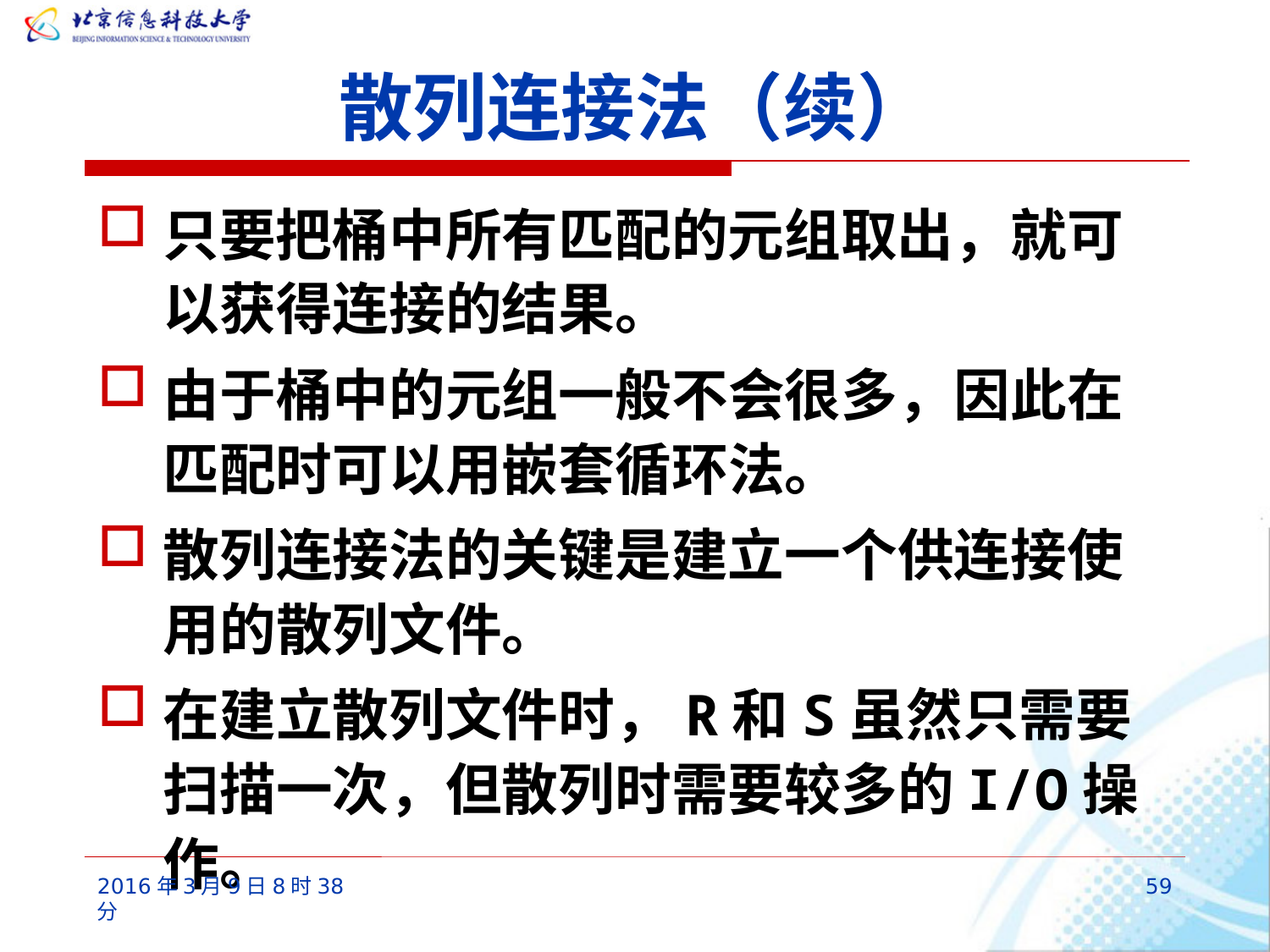

# 散列连接法（续）
只要把桶中所有匹配的元组取出，就可以获得连接的结果。
由于桶中的元组一般不会很多，因此在匹配时可以用嵌套循环法。
散列连接法的关键是建立一个供连接使用的散列文件。
在建立散列文件时，R和S虽然只需要扫描一次，但散列时需要较多的I/O操作。
2016年3月9日8时38分
59